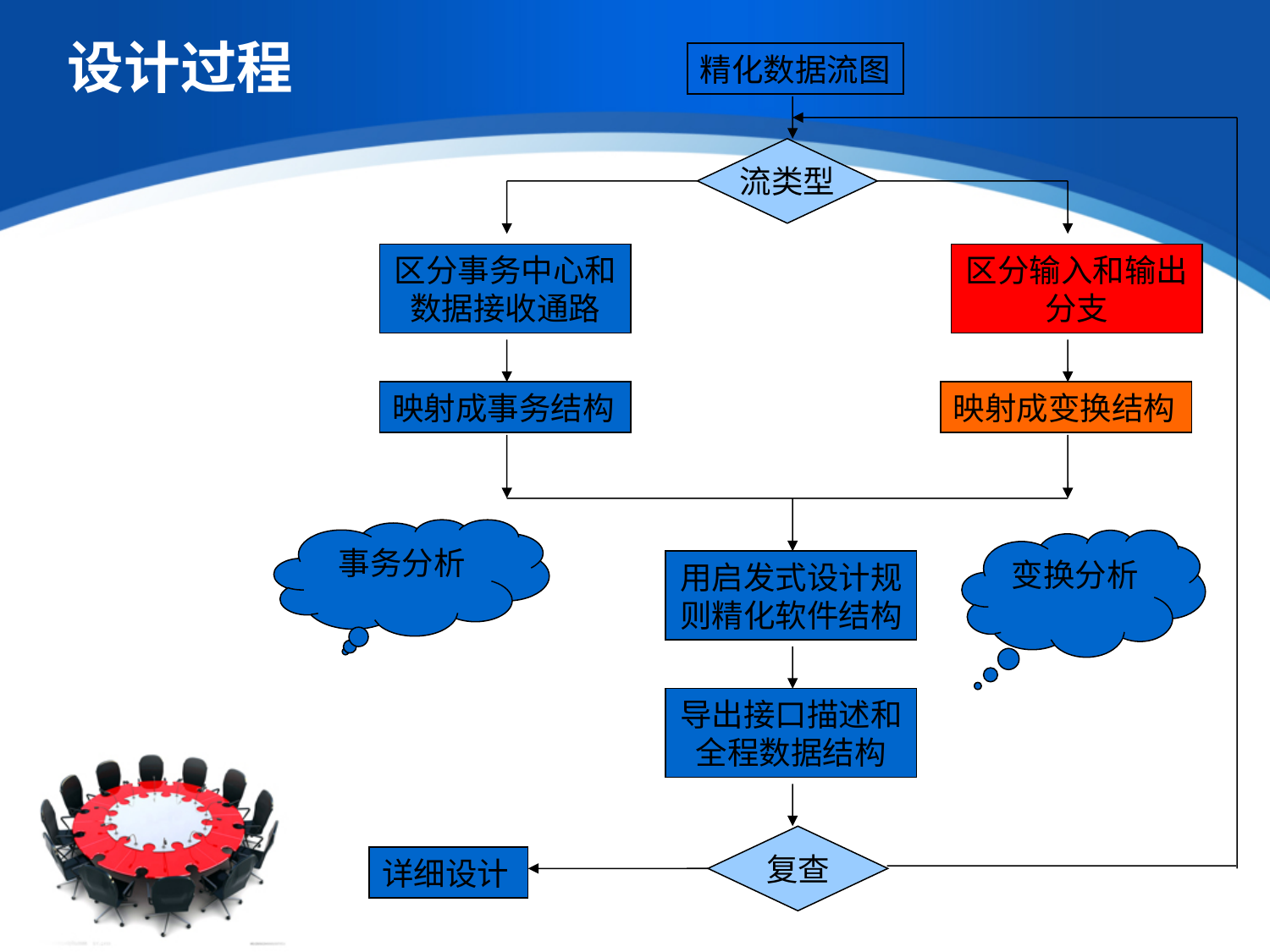

# 设计过程
精化数据流图

流类型

区分事务中心和数据接收通路
区分输入和输出分支

映射成事务结构
映射成变换结构

事务分析
变换分析
用启发式设计规则精化软件结构

导出接口描述和全程数据结构

复查
详细设计